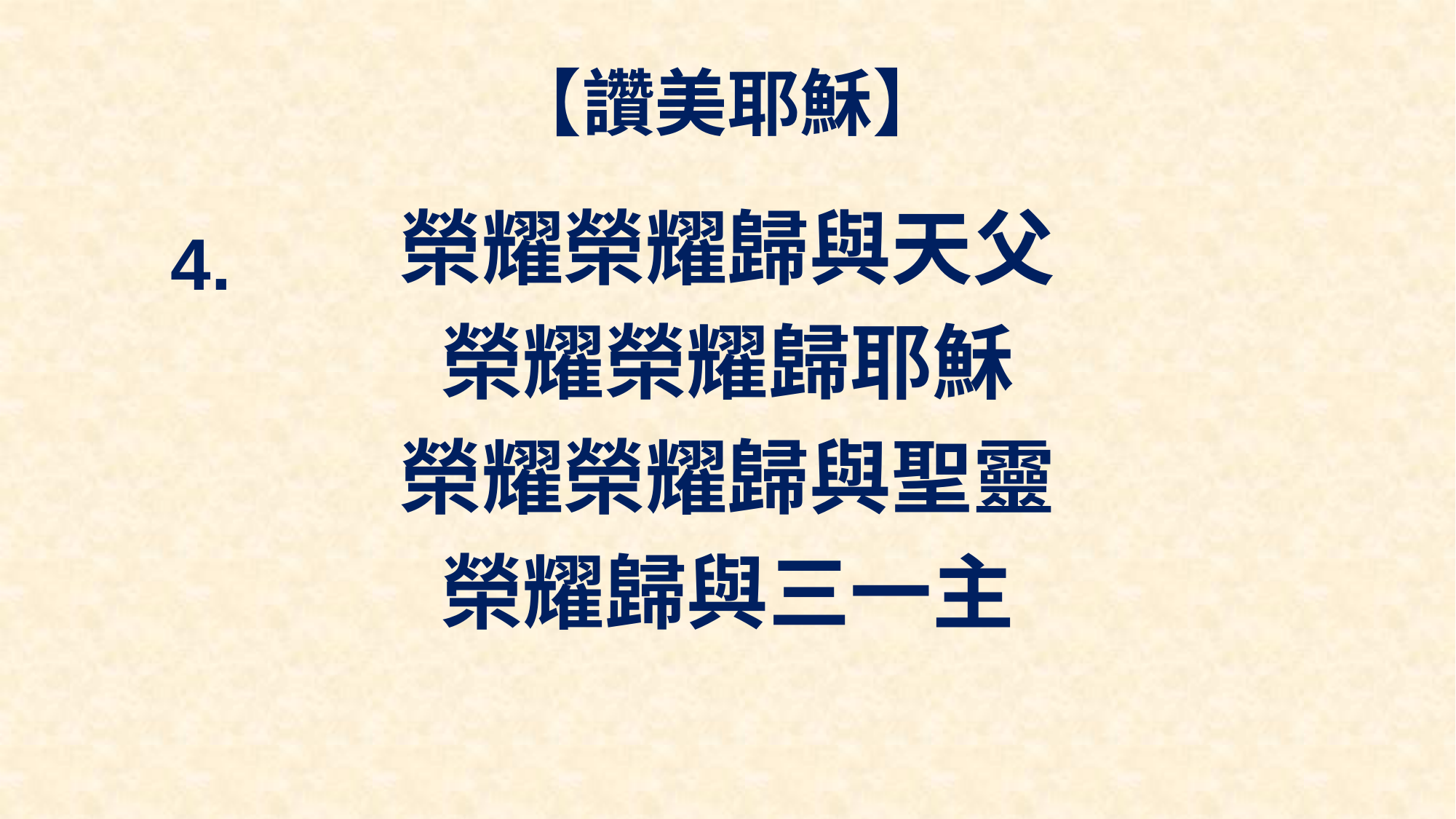

# 【讚美耶穌】
榮耀榮耀歸與天父
榮耀榮耀歸耶穌
榮耀榮耀歸與聖靈
榮耀歸與三一主
4.